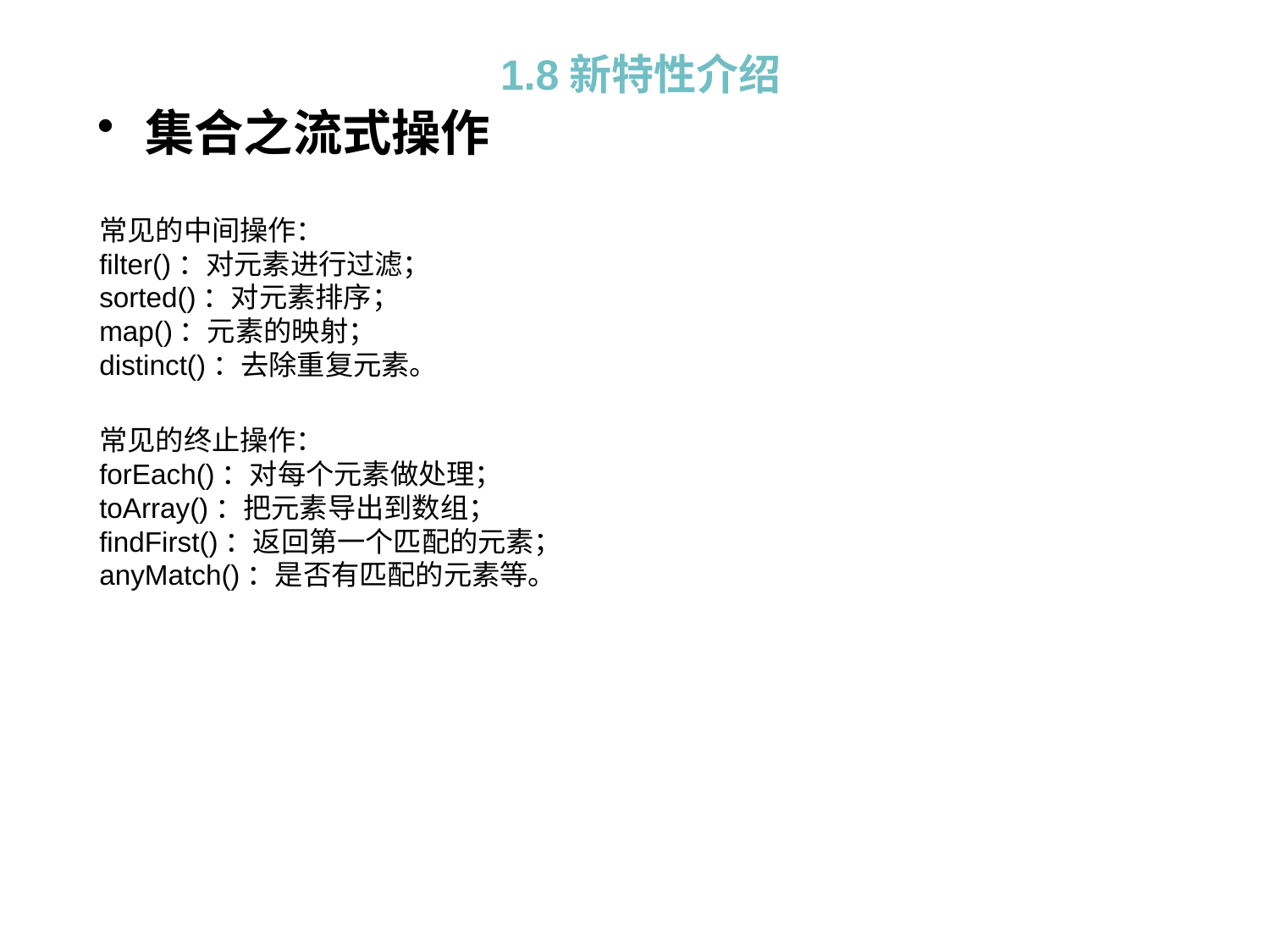

1.8新特性介绍

集合之流式操作

常见的中间操作：
filter()：对元素进行过滤；
sorted()：对元素排序；
map()：元素的映射；
distinct()：去除重复元素。

常见的终止操作：
forEach()：对每个元素做处理；
toArray()：把元素导出到数组；
findFirst()：返回第一个匹配的元素；
anyMatch()：是否有匹配的元素等。